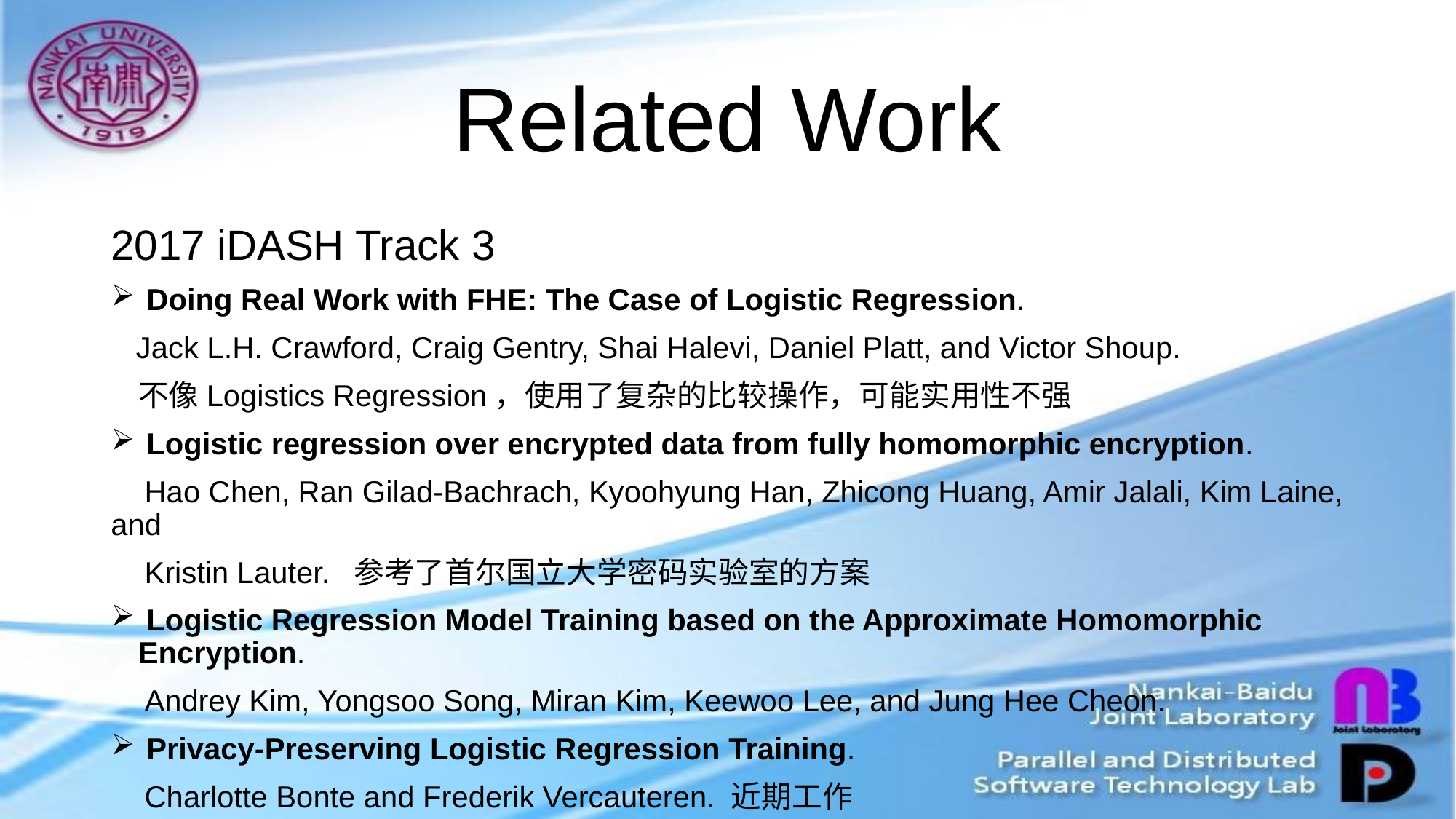

# Related Work
2017 iDASH Track 3
 Doing Real Work with FHE: The Case of Logistic Regression.
   Jack L.H. Crawford, Craig Gentry, Shai Halevi, Daniel Platt, and Victor Shoup.
   不像Logistics Regression，使用了复杂的比较操作，可能实用性不强
 Logistic regression over encrypted data from fully homomorphic encryption.
    Hao Chen, Ran Gilad-Bachrach, Kyoohyung Han, Zhicong Huang, Amir Jalali, Kim Laine, and
    Kristin Lauter.  参考了首尔国立大学密码实验室的方案
 Logistic Regression Model Training based on the Approximate Homomorphic Encryption.
    Andrey Kim, Yongsoo Song, Miran Kim, Keewoo Lee, and Jung Hee Cheon.
 Privacy-Preserving Logistic Regression Training.
    Charlotte Bonte and Frederik Vercauteren. 近期工作
2018 iDASH Track 2